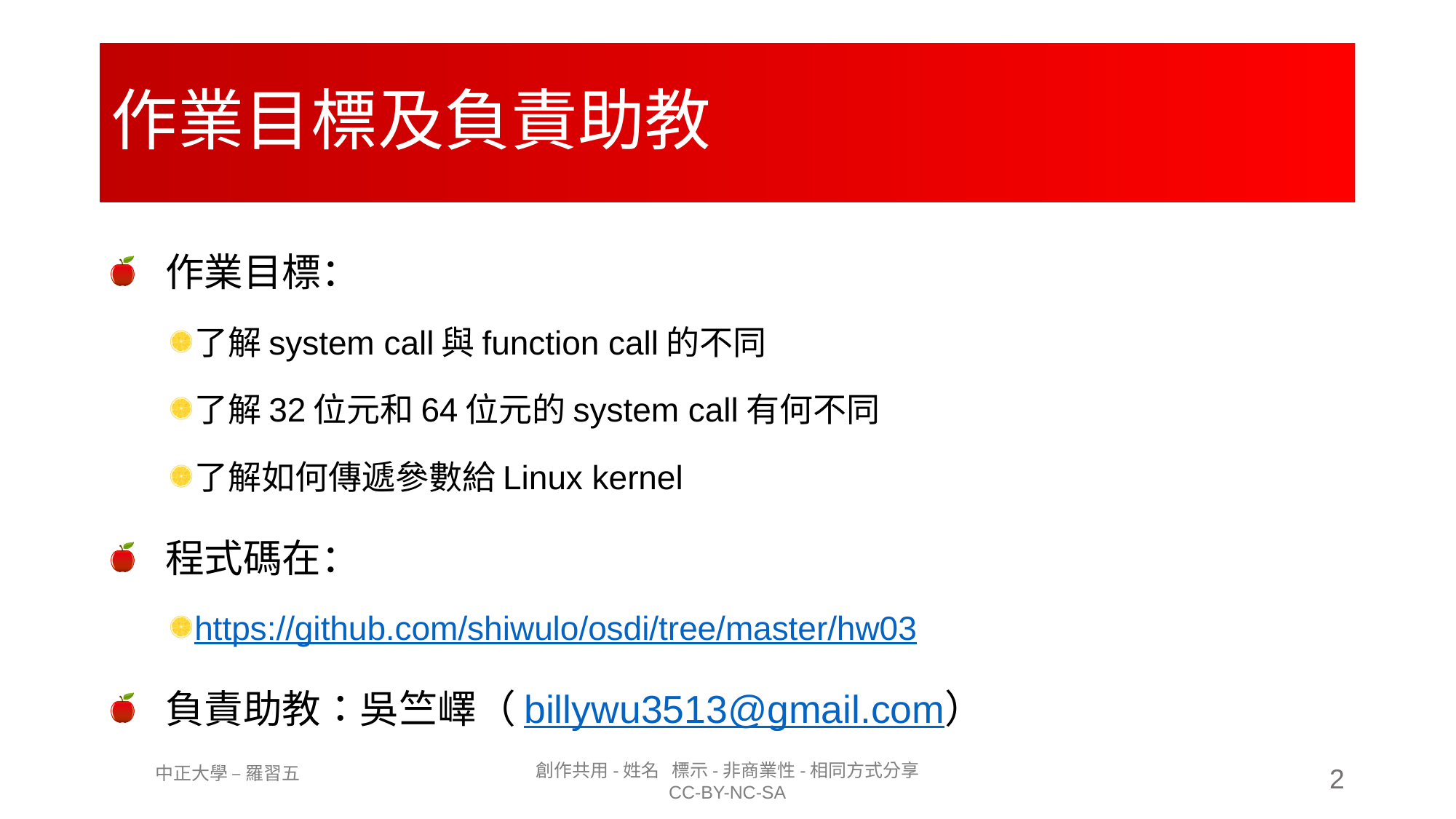

# 作業目標及負責助教
作業目標：
了解system call與function call的不同
了解32位元和64位元的system call有何不同
了解如何傳遞參數給Linux kernel
程式碼在：
https://github.com/shiwulo/osdi/tree/master/hw03
負責助教：吳竺嶧（billywu3513@gmail.com）